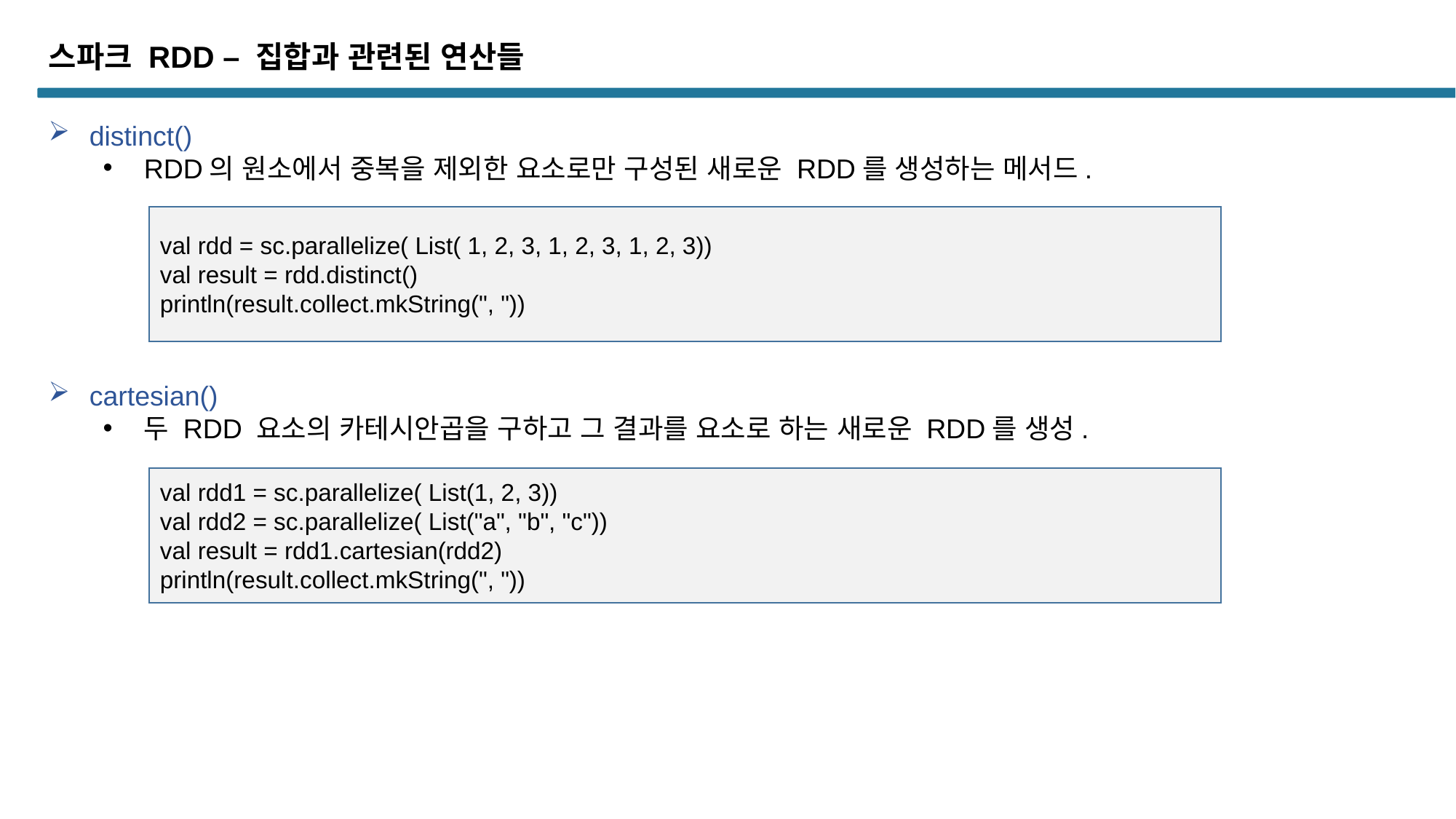

스파크 RDD – 집합과 관련된 연산들
distinct()
RDD의 원소에서 중복을 제외한 요소로만 구성된 새로운 RDD를 생성하는 메서드.
val rdd = sc.parallelize( List( 1, 2, 3, 1, 2, 3, 1, 2, 3))
val result = rdd.distinct()
println(result.collect.mkString(", "))
cartesian()
두 RDD 요소의 카테시안곱을 구하고 그 결과를 요소로 하는 새로운 RDD를 생성.
val rdd1 = sc.parallelize( List(1, 2, 3))
val rdd2 = sc.parallelize( List("a", "b", "c"))
val result = rdd1.cartesian(rdd2)
println(result.collect.mkString(", "))